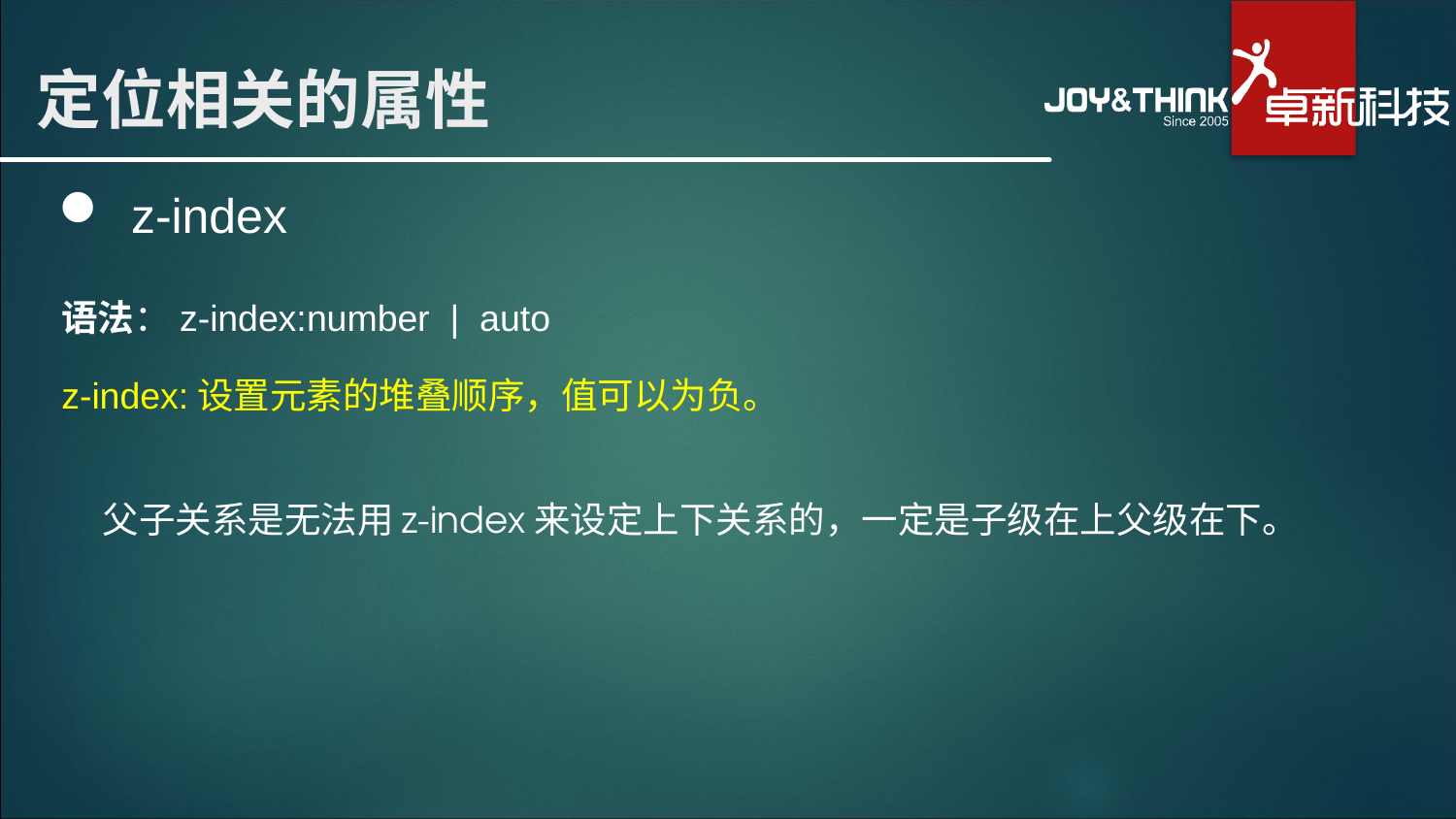

# 定位相关的属性
z-index
语法：z-index:number  |  auto
z-index:设置元素的堆叠顺序，值可以为负。
父子关系是无法用z-index来设定上下关系的，一定是子级在上父级在下。